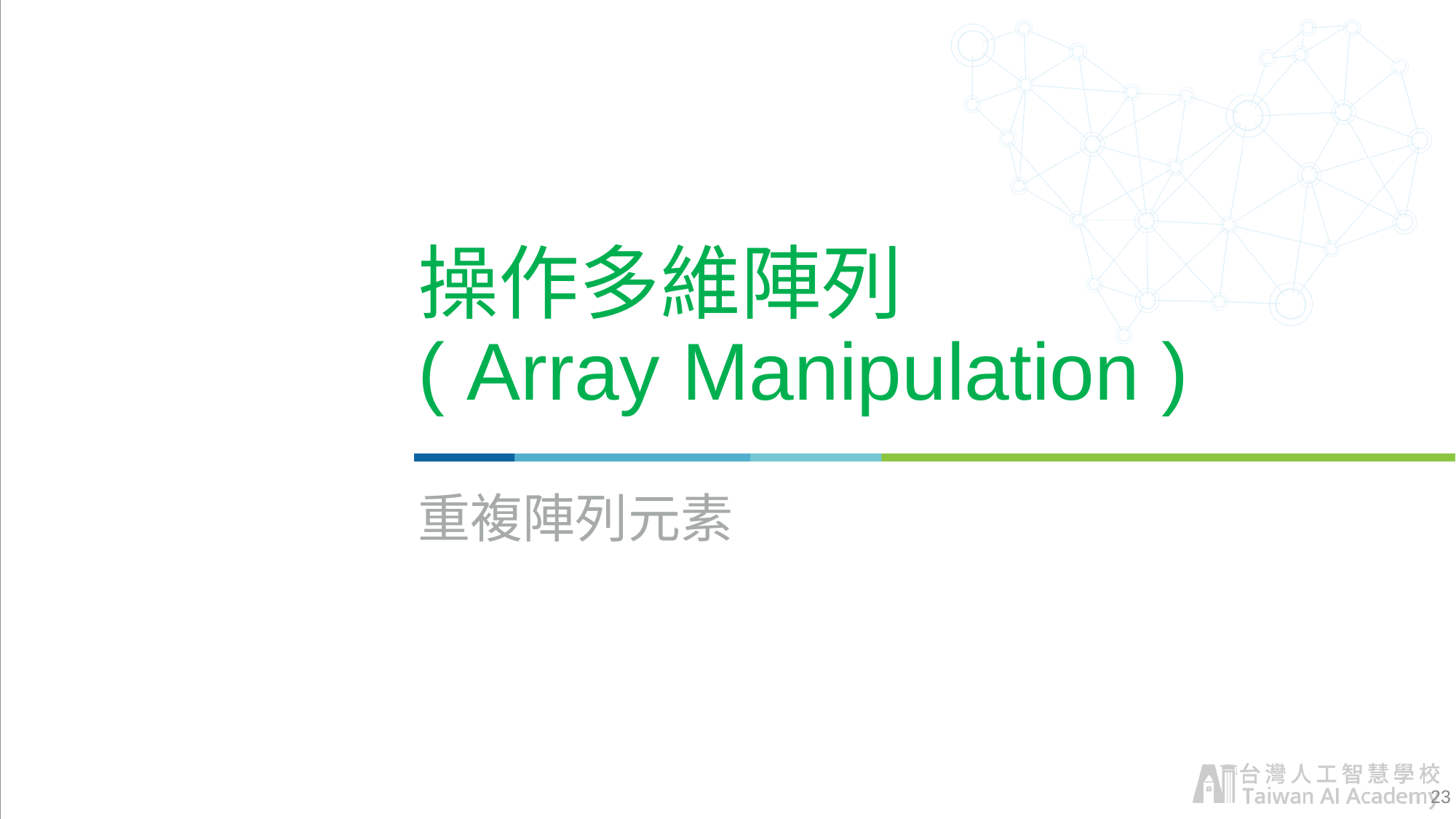

# 操作多維陣列 ( Array Manipulation )
重複陣列元素
23